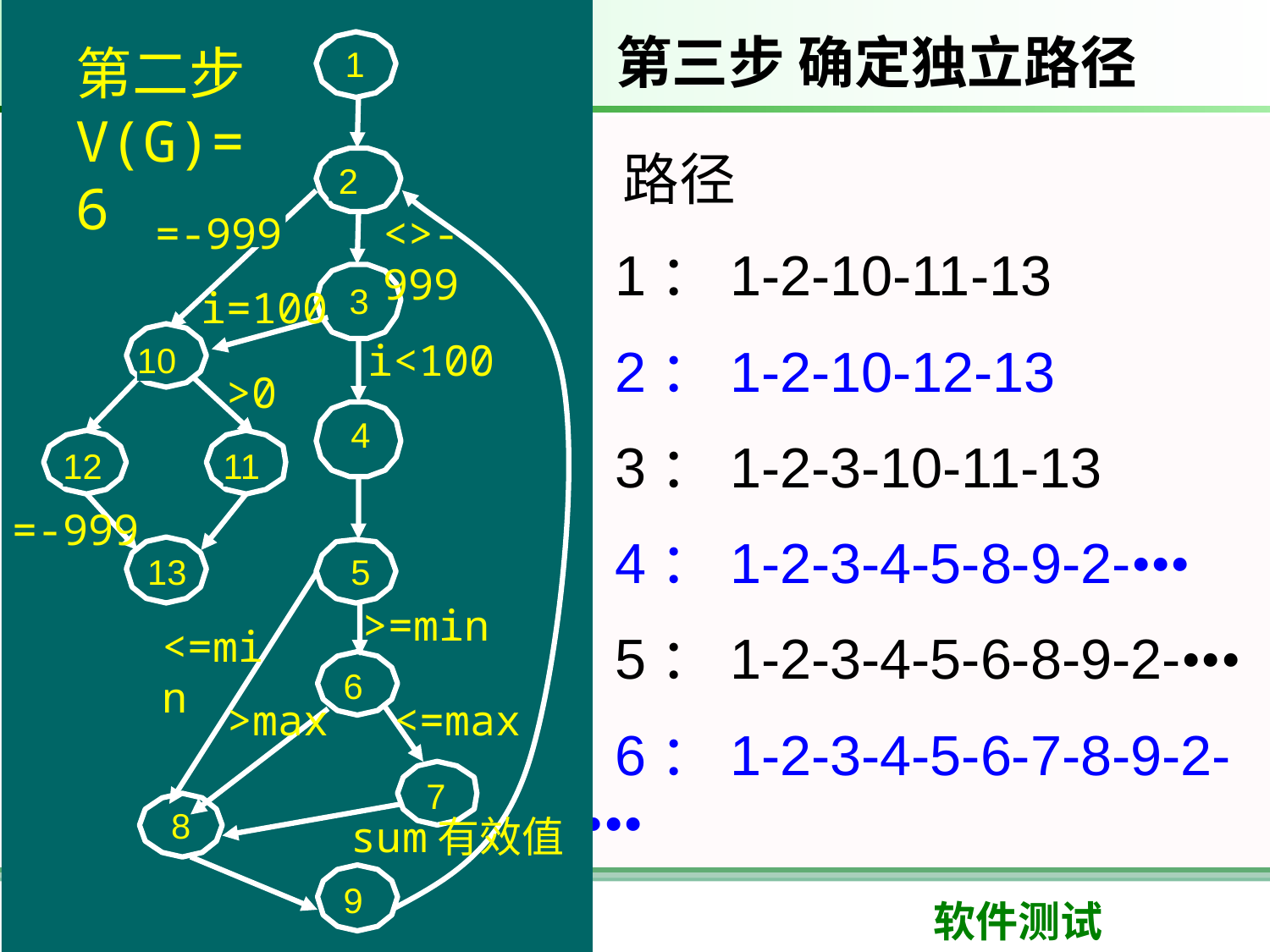

第二步
V(G)=6

1

 2

=-999
<>-999

3
i=100

i<100
10

>0

4

12
11

=-999

13
5

>=min

<=min

6
>max
<=max

7

8

sum有效值

9
第三步 确定独立路径
  路径
  1：1-2-10-11-13
  2：1-2-10-12-13
  3：1-2-3-10-11-13
  4：1-2-3-4-5-8-9-2-•••
  5：1-2-3-4-5-6-8-9-2-•••
  6：1-2-3-4-5-6-7-8-9-2-•••

64